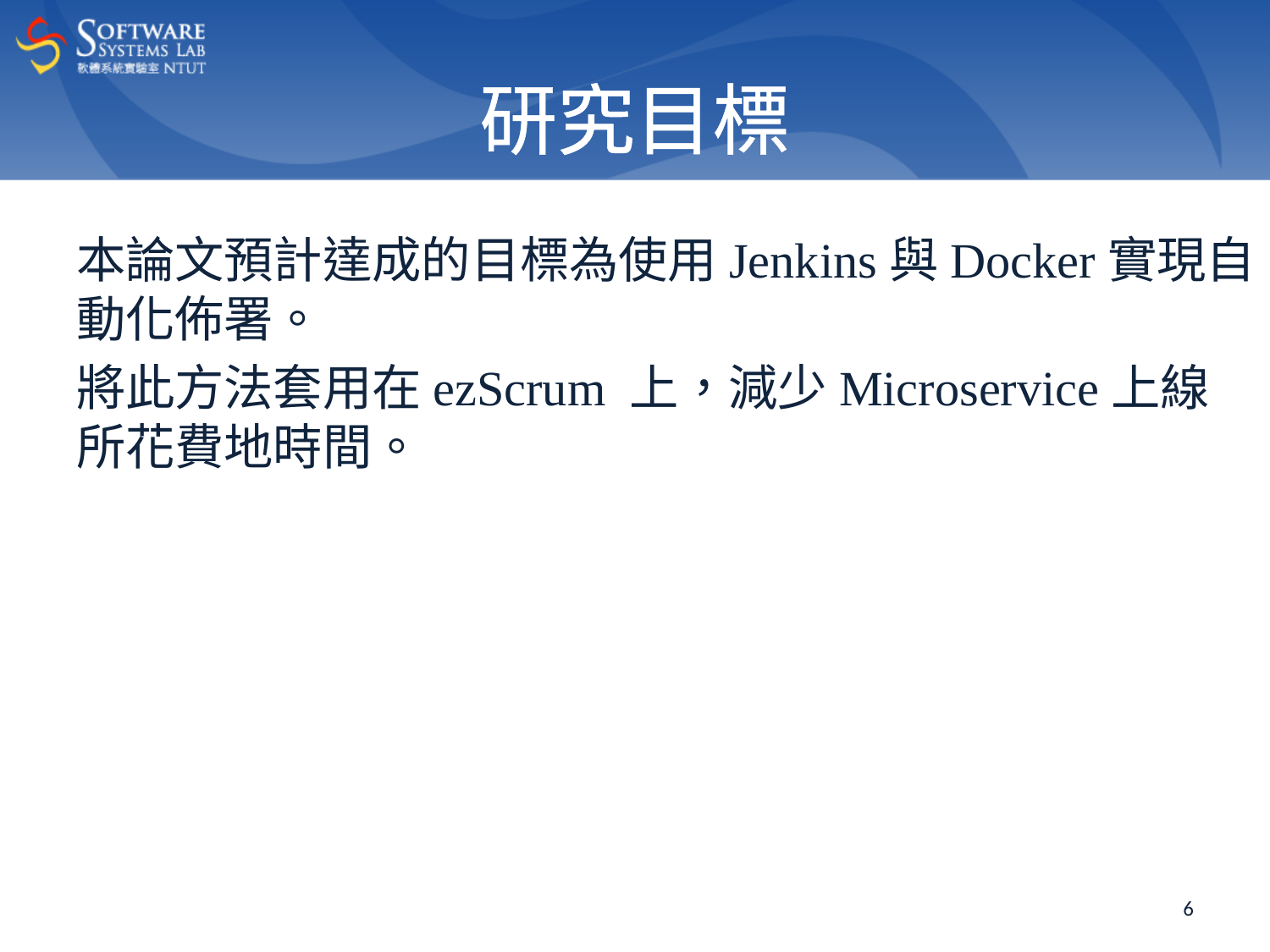

# 研究目標
本論文預計達成的目標為使用Jenkins與Docker實現自動化佈署。
將此方法套用在ezScrum 上，減少Microservice上線所花費地時間。

6